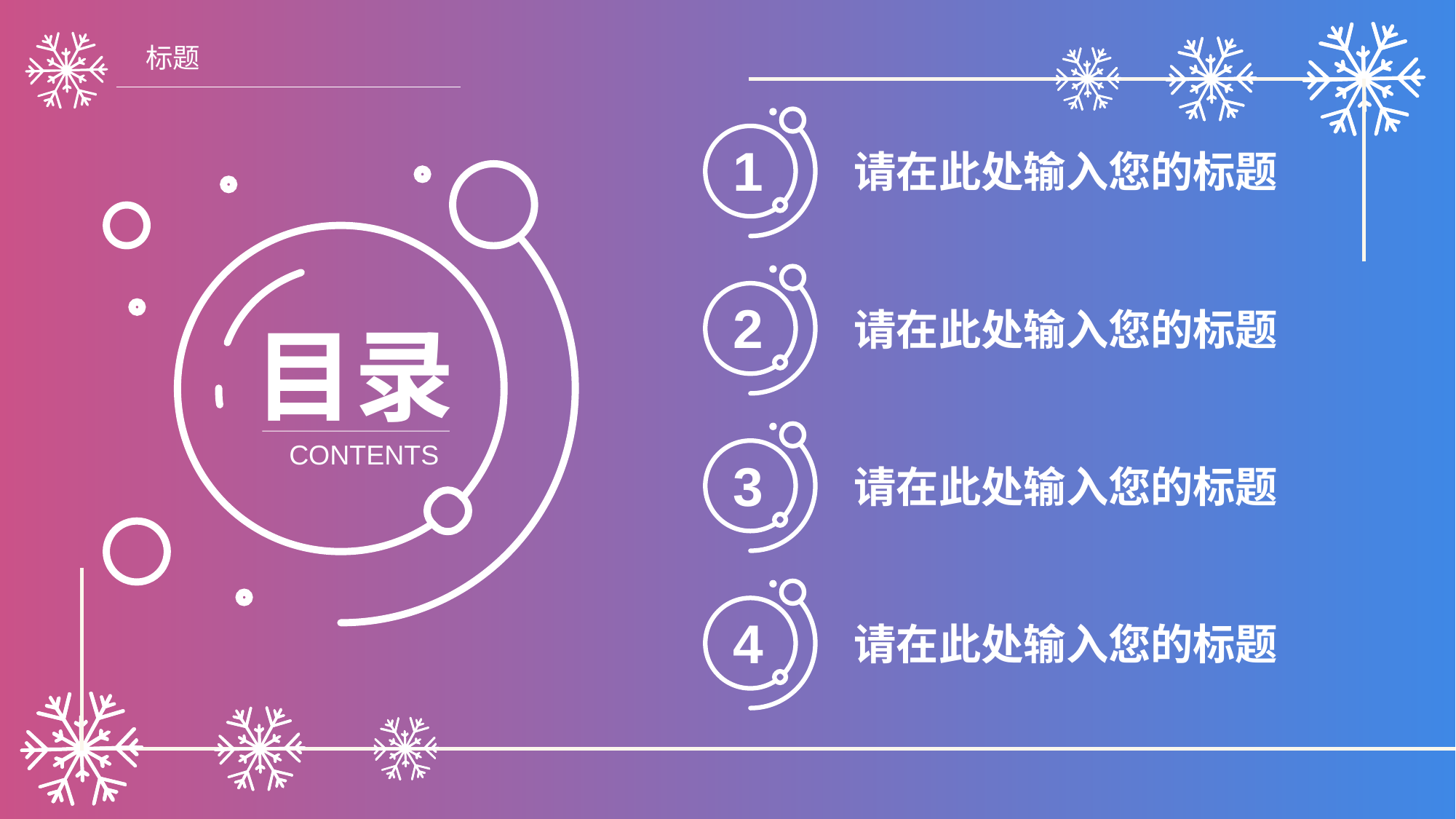

标题

1

请在此处输入您的标题

2

请在此处输入您的标题
目录

3

CONTENTS
请在此处输入您的标题

4

请在此处输入您的标题